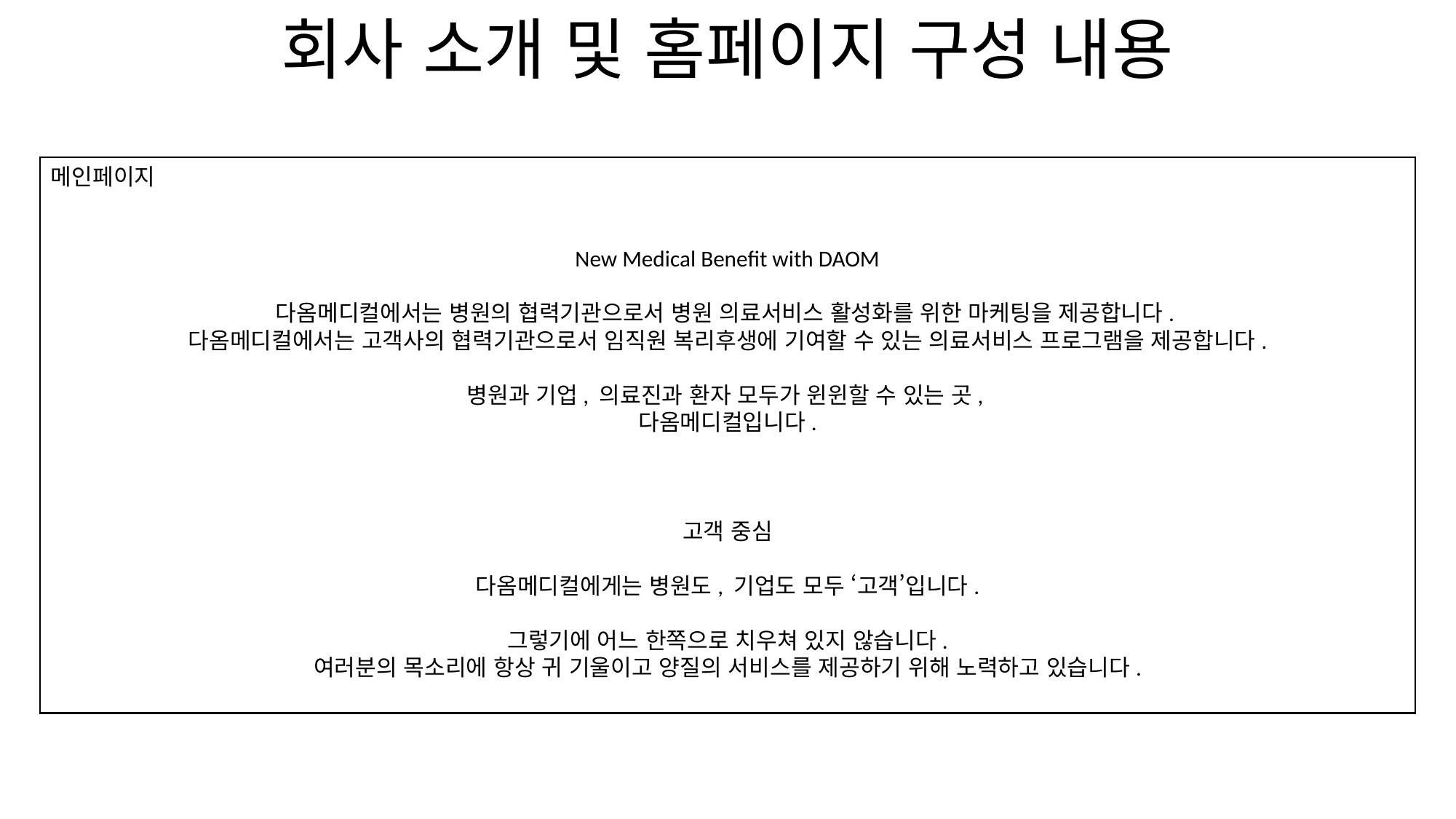

회사 소개 및 홈페이지 구성 내용
메인페이지

New Medical Benefit with DAOM

다옴메디컬에서는 병원의 협력기관으로서 병원 의료서비스 활성화를 위한 마케팅을 제공합니다.
다옴메디컬에서는 고객사의 협력기관으로서 임직원 복리후생에 기여할 수 있는 의료서비스 프로그램을 제공합니다.

병원과 기업, 의료진과 환자 모두가 윈윈할 수 있는 곳,
다옴메디컬입니다.

고객 중심

다옴메디컬에게는 병원도, 기업도 모두 ‘고객’입니다.

그렇기에 어느 한쪽으로 치우쳐 있지 않습니다.
여러분의 목소리에 항상 귀 기울이고 양질의 서비스를 제공하기 위해 노력하고 있습니다.